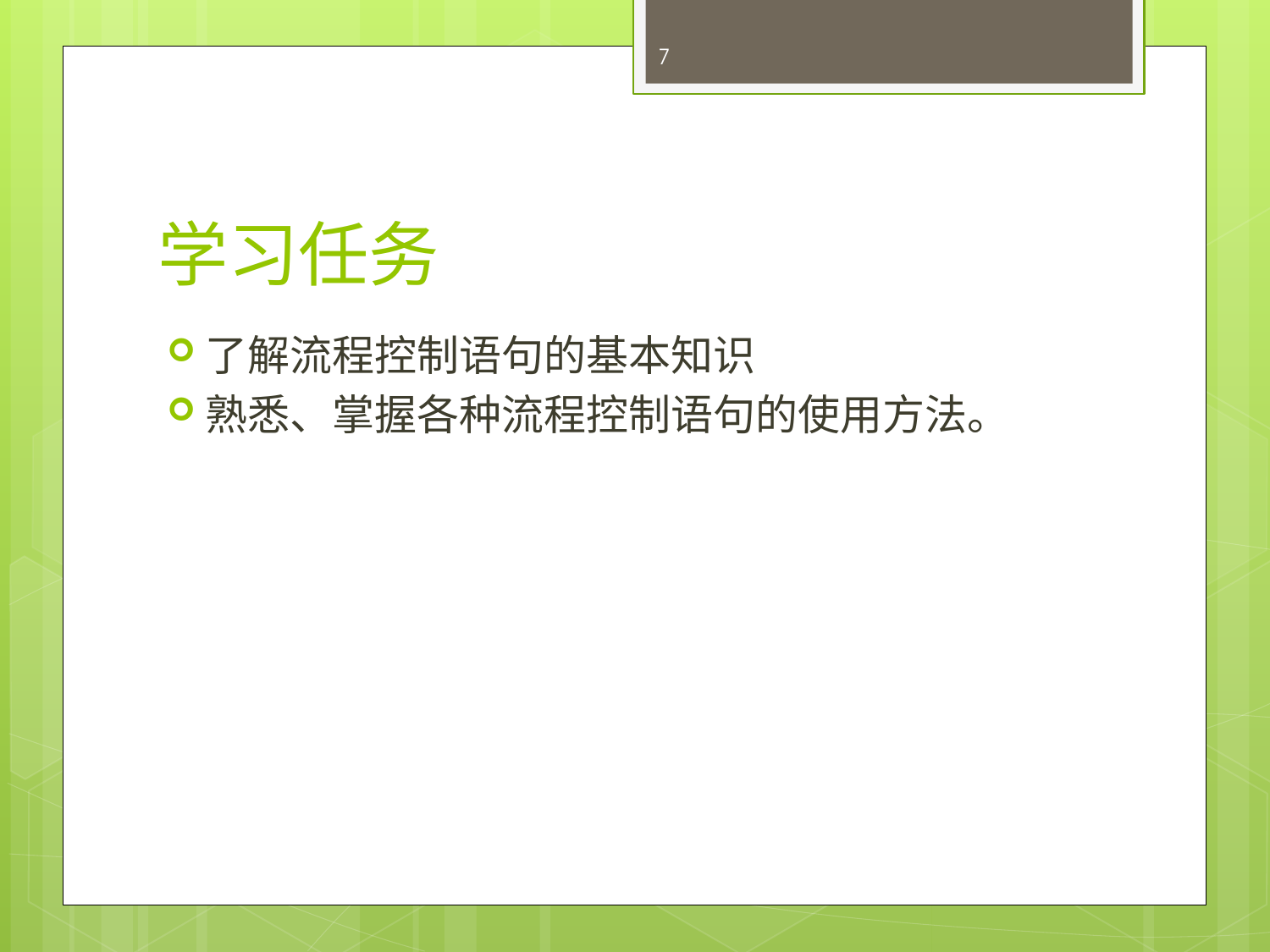

7
# 学习任务
了解流程控制语句的基本知识
熟悉、掌握各种流程控制语句的使用方法。